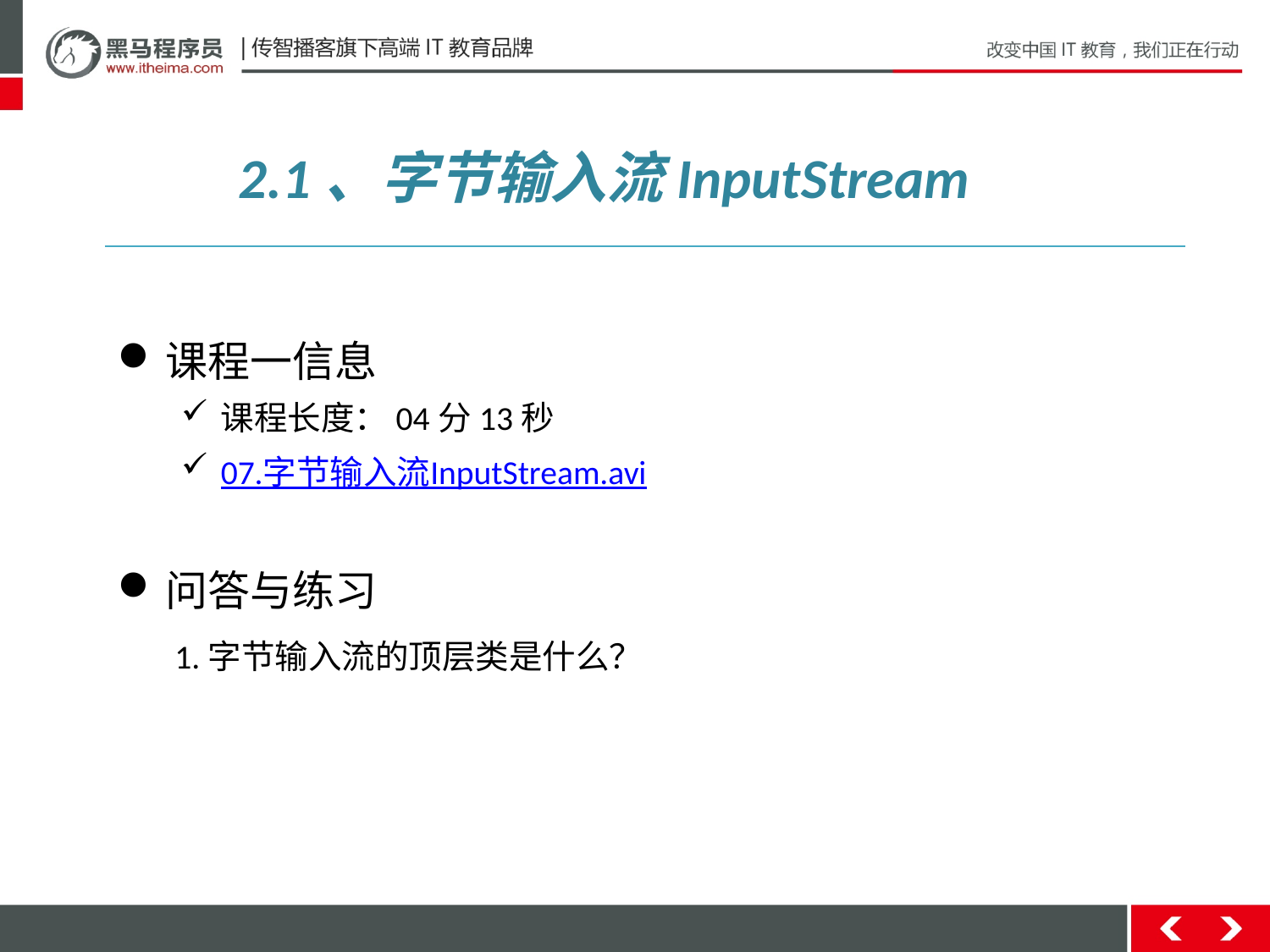

2.1、字节输入流InputStream

课程一信息
课程长度：04分13秒
07.字节输入流InputStream.avi

问答与练习
      1.字节输入流的顶层类是什么？